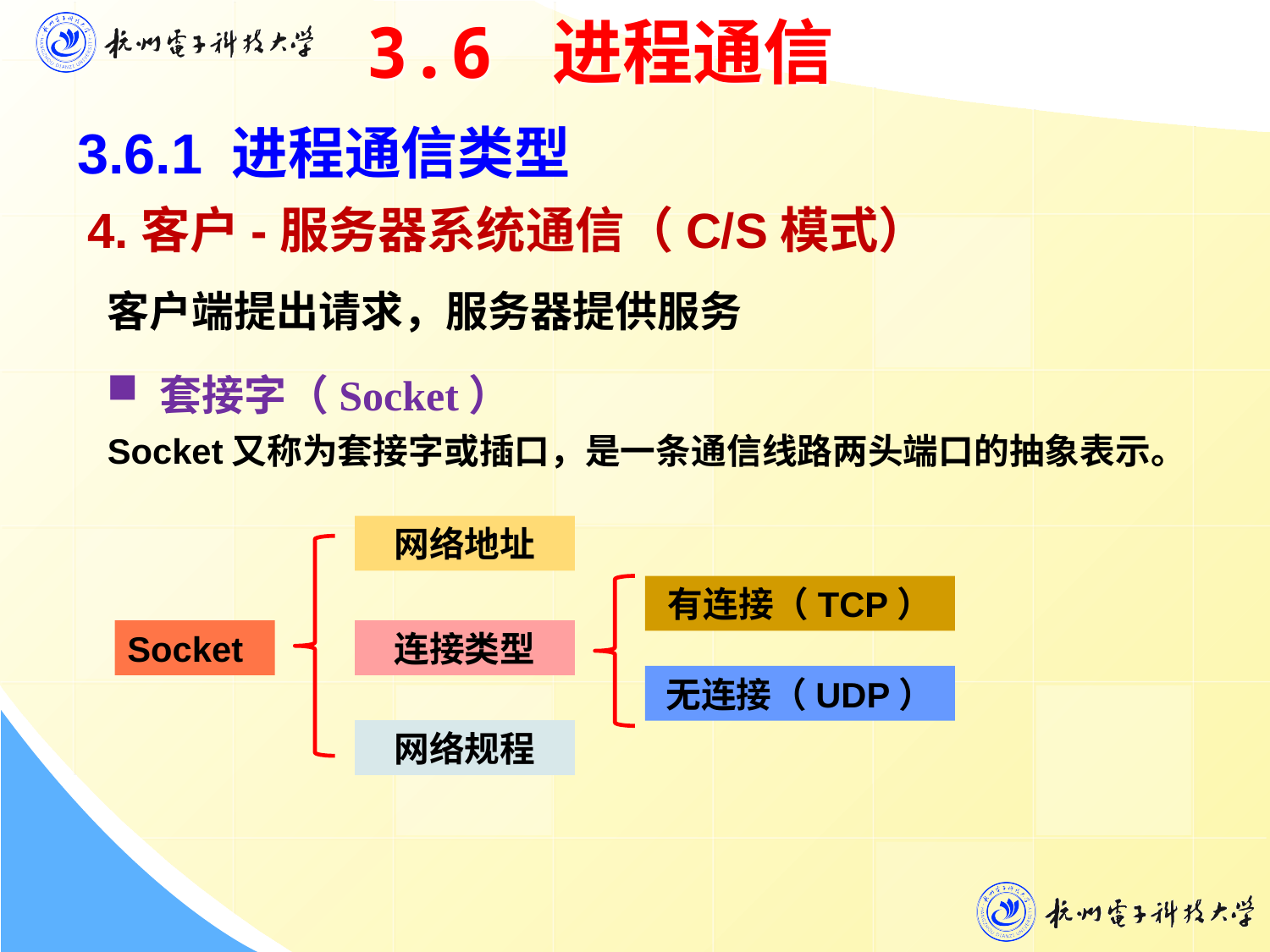

3.6 进程通信
3.6.1 进程通信类型
4.客户-服务器系统通信（C/S模式）
客户端提出请求，服务器提供服务
 套接字（Socket）
Socket又称为套接字或插口，是一条通信线路两头端口的抽象表示。
网络地址

有连接（TCP）
Socket
连接类型
无连接（UDP）
网络规程